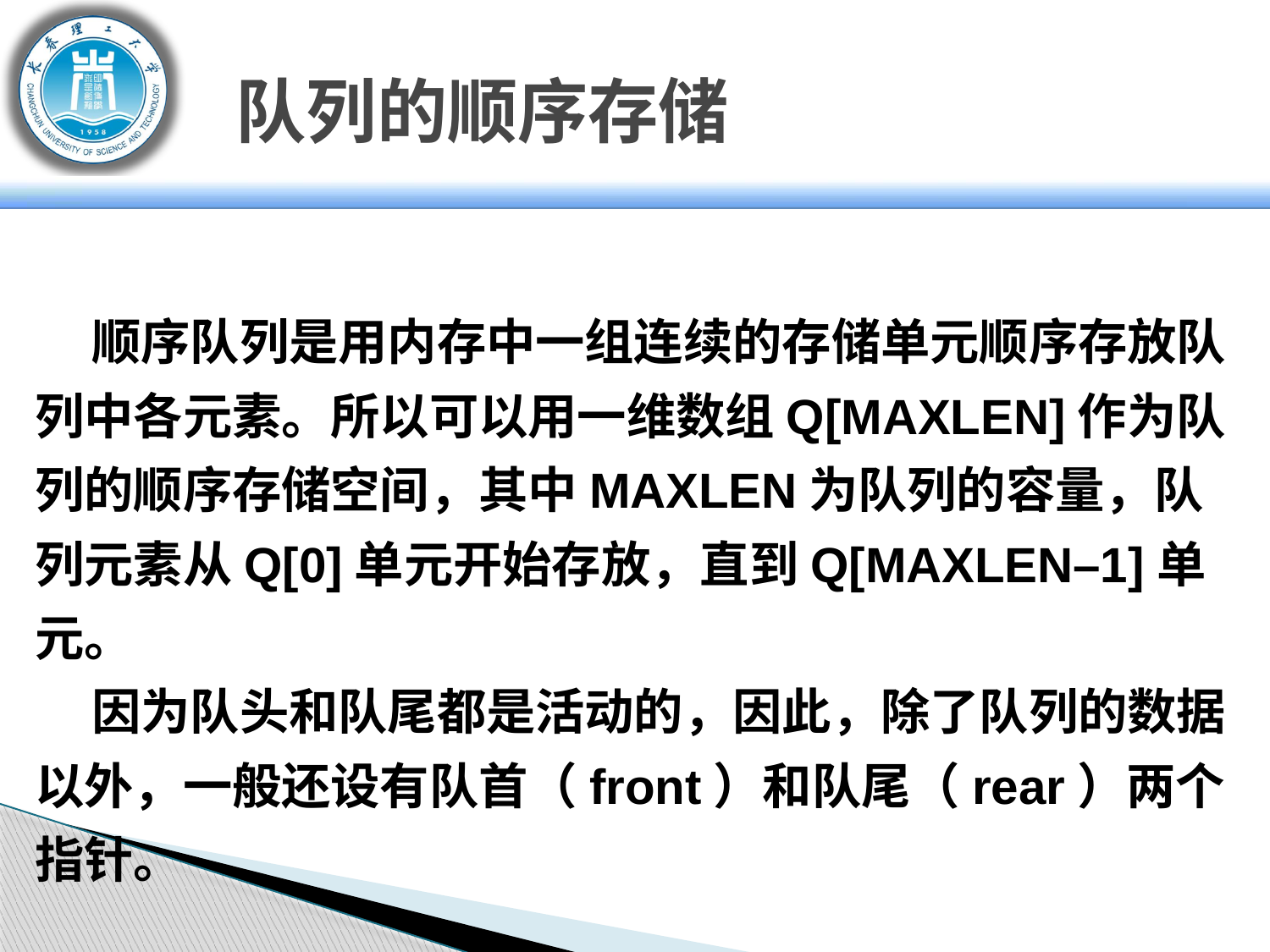

# 队列的顺序存储
    顺序队列是用内存中一组连续的存储单元顺序存放队列中各元素。所以可以用一维数组Q[MAXLEN]作为队列的顺序存储空间，其中MAXLEN为队列的容量，队列元素从Q[0]单元开始存放，直到Q[MAXLEN–1]单元。
    因为队头和队尾都是活动的，因此，除了队列的数据以外，一般还设有队首（front）和队尾（rear）两个指针。